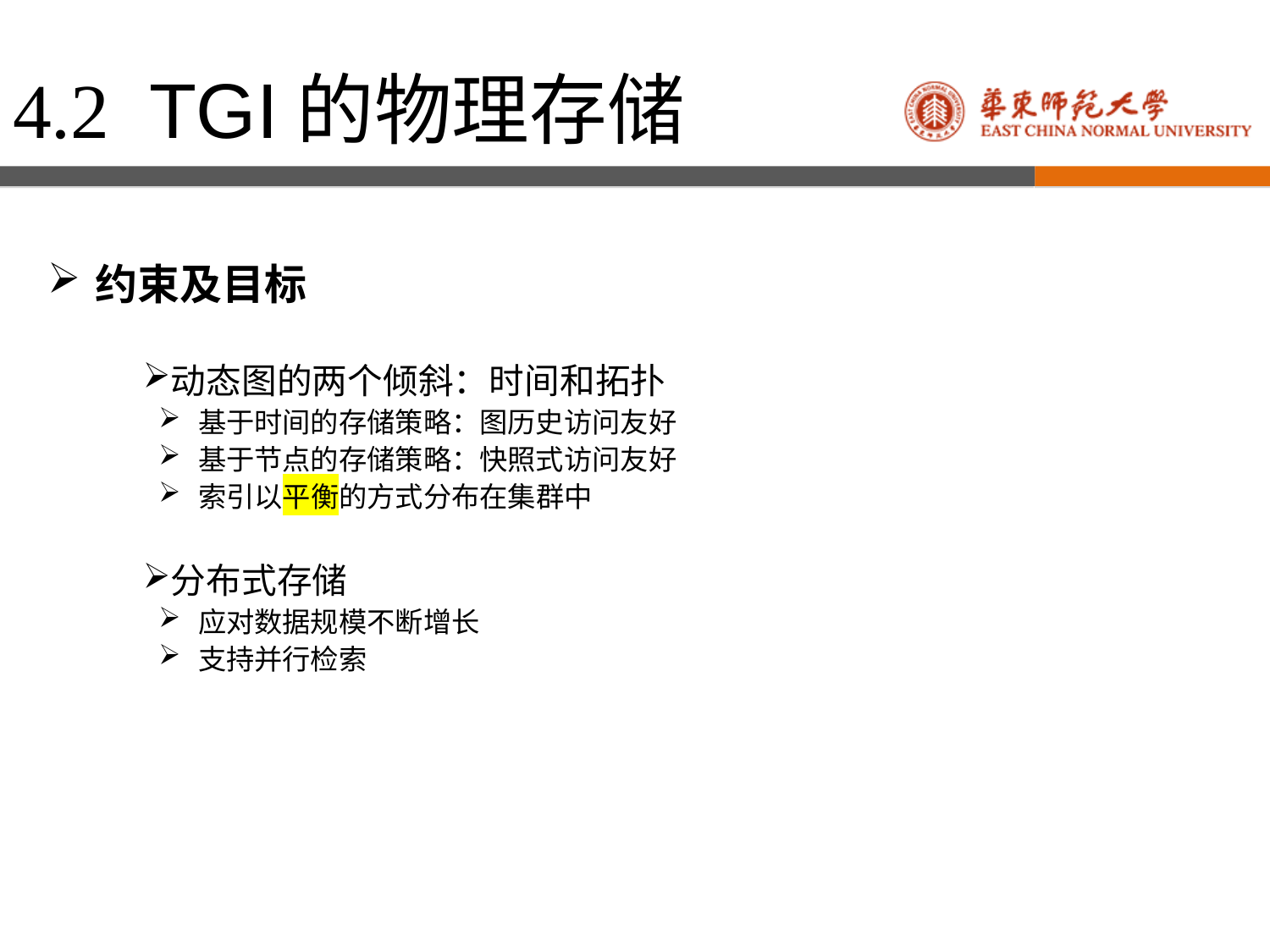

4.2  TGI的物理存储

约束及目标

动态图的两个倾斜：时间和拓扑
基于时间的存储策略：图历史访问友好
基于节点的存储策略：快照式访问友好
索引以平衡的方式分布在集群中

分布式存储
应对数据规模不断增长
支持并行检索